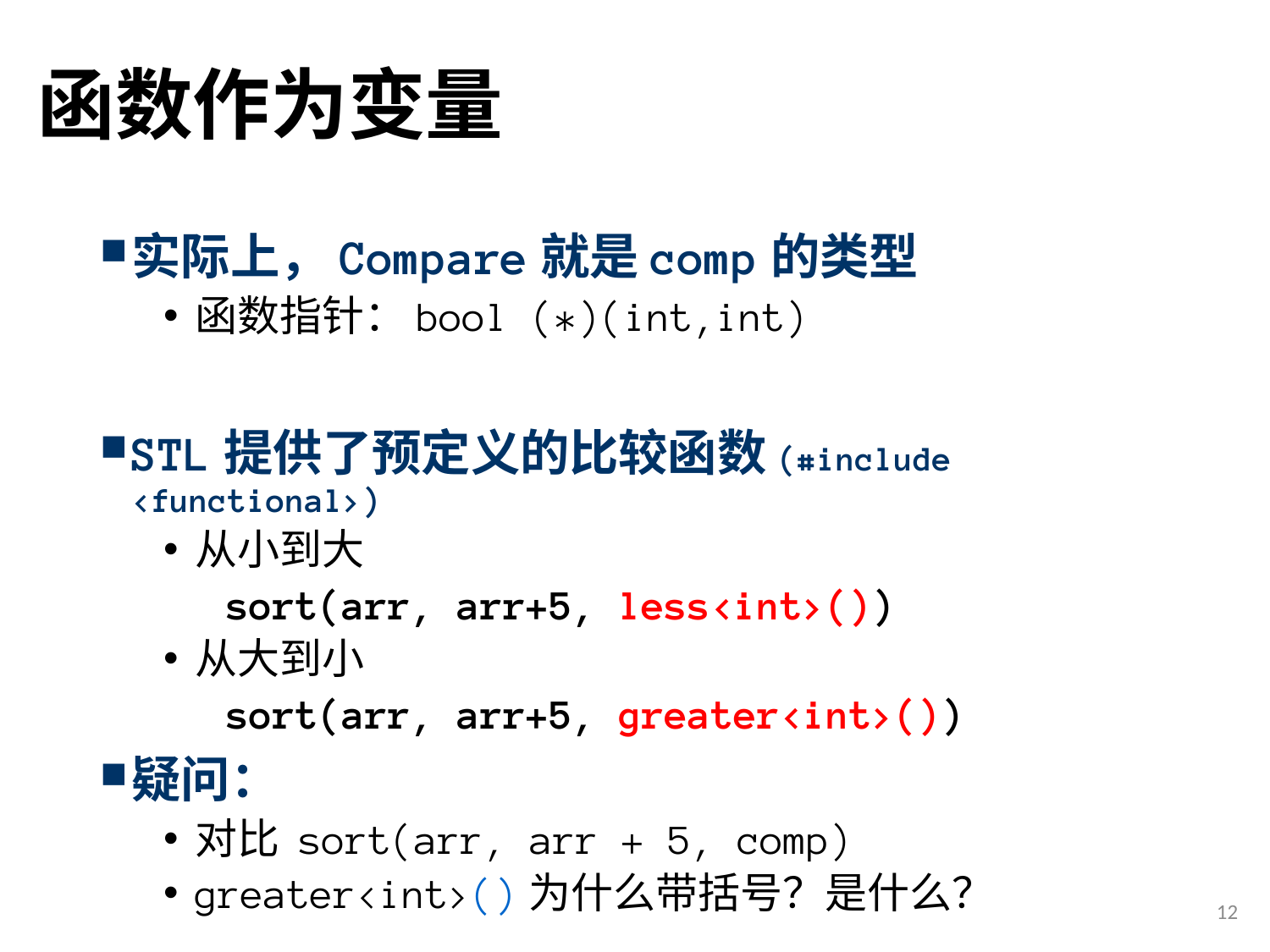

# 函数作为变量
实际上，Compare就是comp的类型
函数指针：bool (*)(int,int)

STL提供了预定义的比较函数(#include <functional>)
从小到大
sort(arr, arr+5, less<int>())
从大到小
sort(arr, arr+5, greater<int>())
疑问：
对比 sort(arr, arr + 5, comp)
greater<int>()为什么带括号？是什么？
12